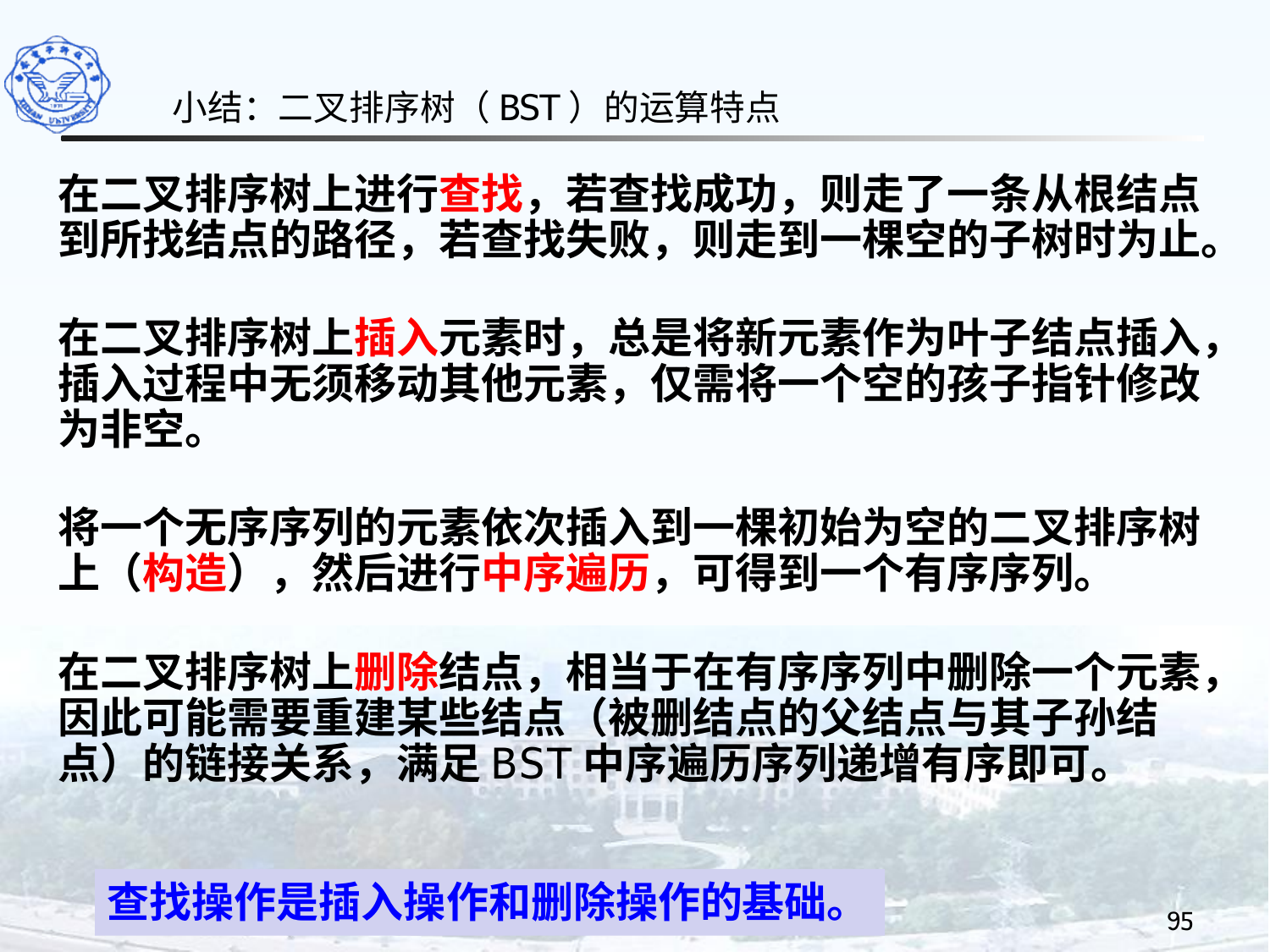

小结：二叉排序树（BST）的运算特点
在二叉排序树上进行查找，若查找成功，则走了一条从根结点到所找结点的路径，若查找失败，则走到一棵空的子树时为止。
在二叉排序树上插入元素时，总是将新元素作为叶子结点插入，插入过程中无须移动其他元素，仅需将一个空的孩子指针修改为非空。
将一个无序序列的元素依次插入到一棵初始为空的二叉排序树上（构造），然后进行中序遍历，可得到一个有序序列。
在二叉排序树上删除结点，相当于在有序序列中删除一个元素，因此可能需要重建某些结点（被删结点的父结点与其子孙结点）的链接关系，满足BST中序遍历序列递增有序即可。
查找操作是插入操作和删除操作的基础。
95